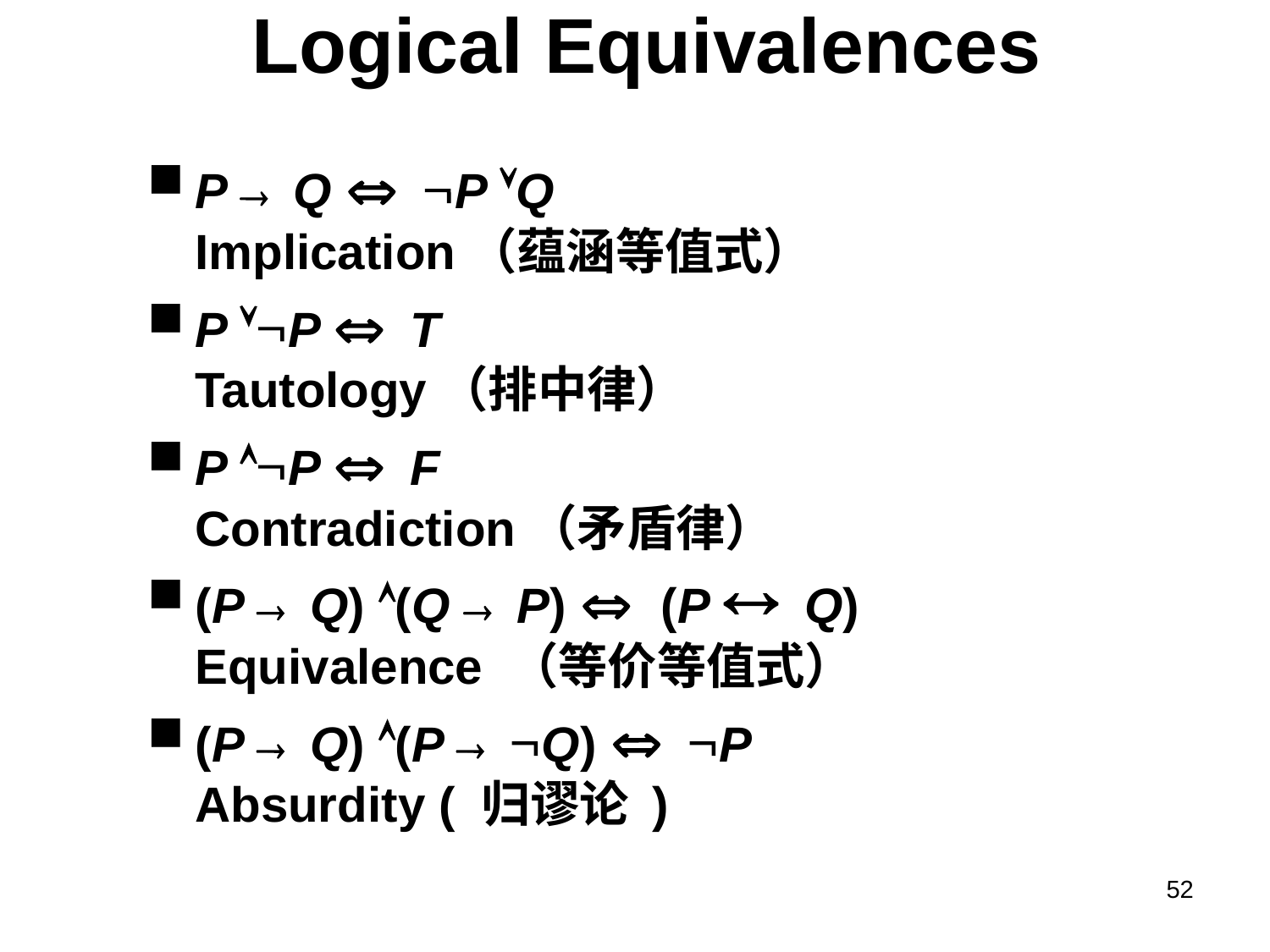

# Logical Equivalences
P → Q ⇔ ¬P ∨Q
Implication（蕴涵等值式）
P ∨¬P ⇔ T
Tautology（排中律）
P ∧¬P ⇔ F
Contradiction（矛盾律）
(P → Q) ∧(Q → P) ⇔ (P ↔ Q)
Equivalence （等价等值式）
(P → Q) ∧(P → ¬Q) ⇔ ¬P
Absurdity ( 归谬论 )

52